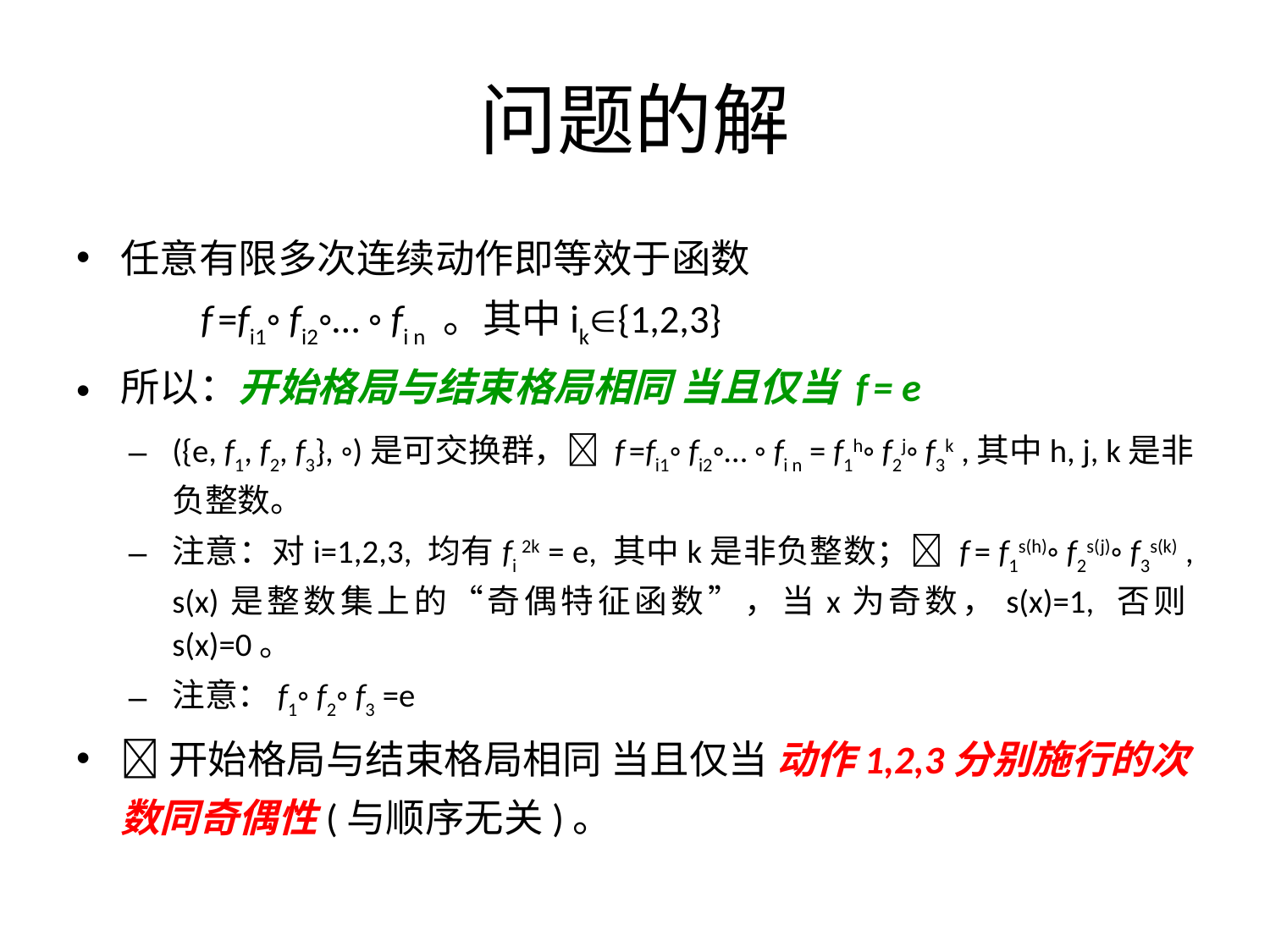

# 问题的解
任意有限多次连续动作即等效于函数
              f =fi1◦ fi2◦… ◦ fi n 。其中ik∈{1,2,3}
所以：开始格局与结束格局相同 当且仅当 f = e
({e, f1, f2, f3}, ◦)是可交换群，∴ f =fi1◦ fi2◦… ◦ fi n = f1h◦ f2j◦ f3k ,其中h, j, k是非负整数。
注意：对i=1,2,3, 均有fi 2k = e, 其中k是非负整数；∴ f = f1s(h)◦ f2s(j)◦ f3s(k) , s(x)是整数集上的“奇偶特征函数”，当x为奇数，s(x)=1, 否则s(x)=0。
注意：f1◦ f2◦ f3 =e
∴开始格局与结束格局相同 当且仅当 动作1,2,3分别施行的次数同奇偶性(与顺序无关)。